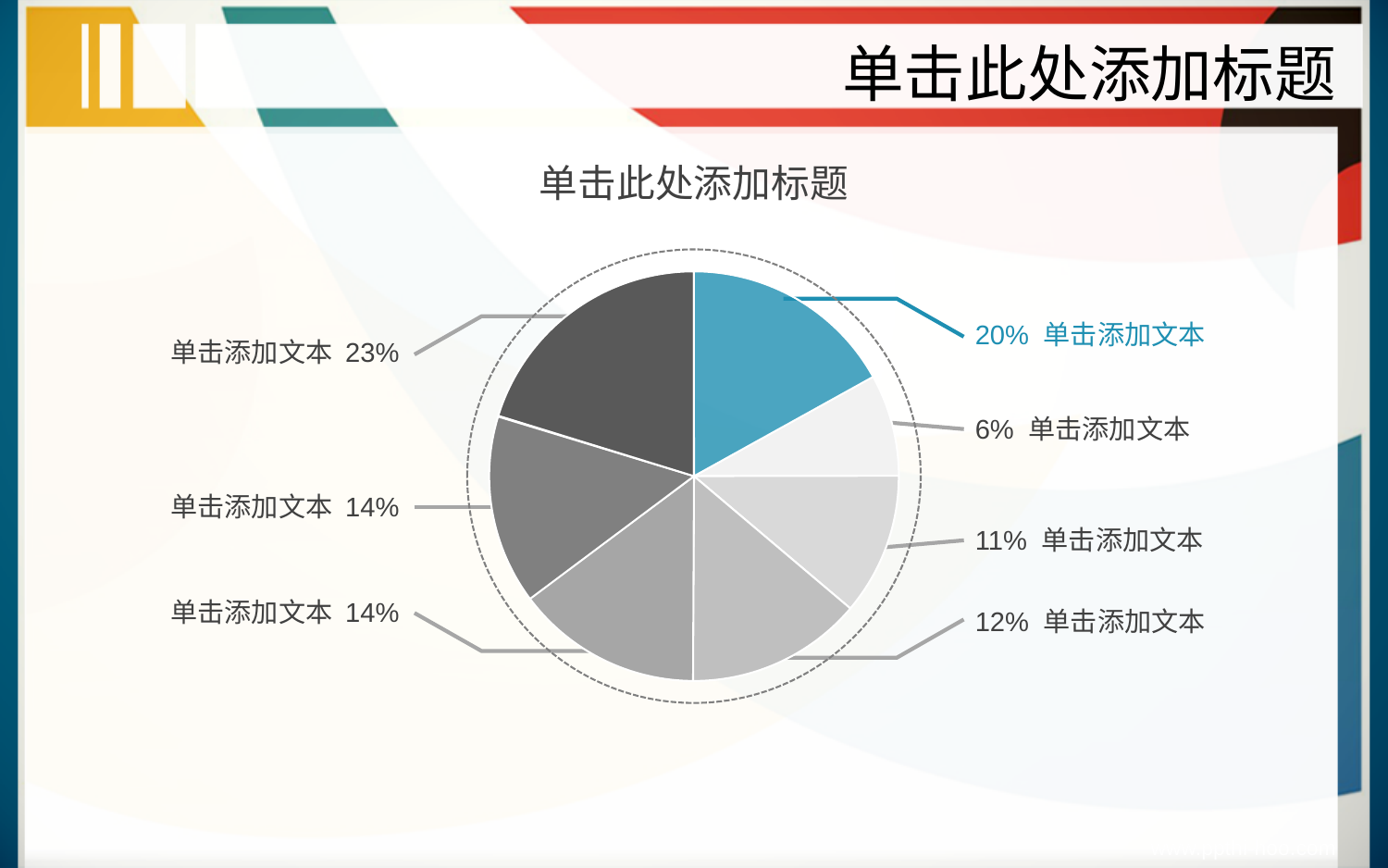

单击此处添加标题
单击此处添加标题

20% 单击添加文本

单击添加文本 23%
6% 单击添加文本
单击添加文本 14%
11% 单击添加文本
单击添加文本 14%
12% 单击添加文本

www.ppthi-hoo.com